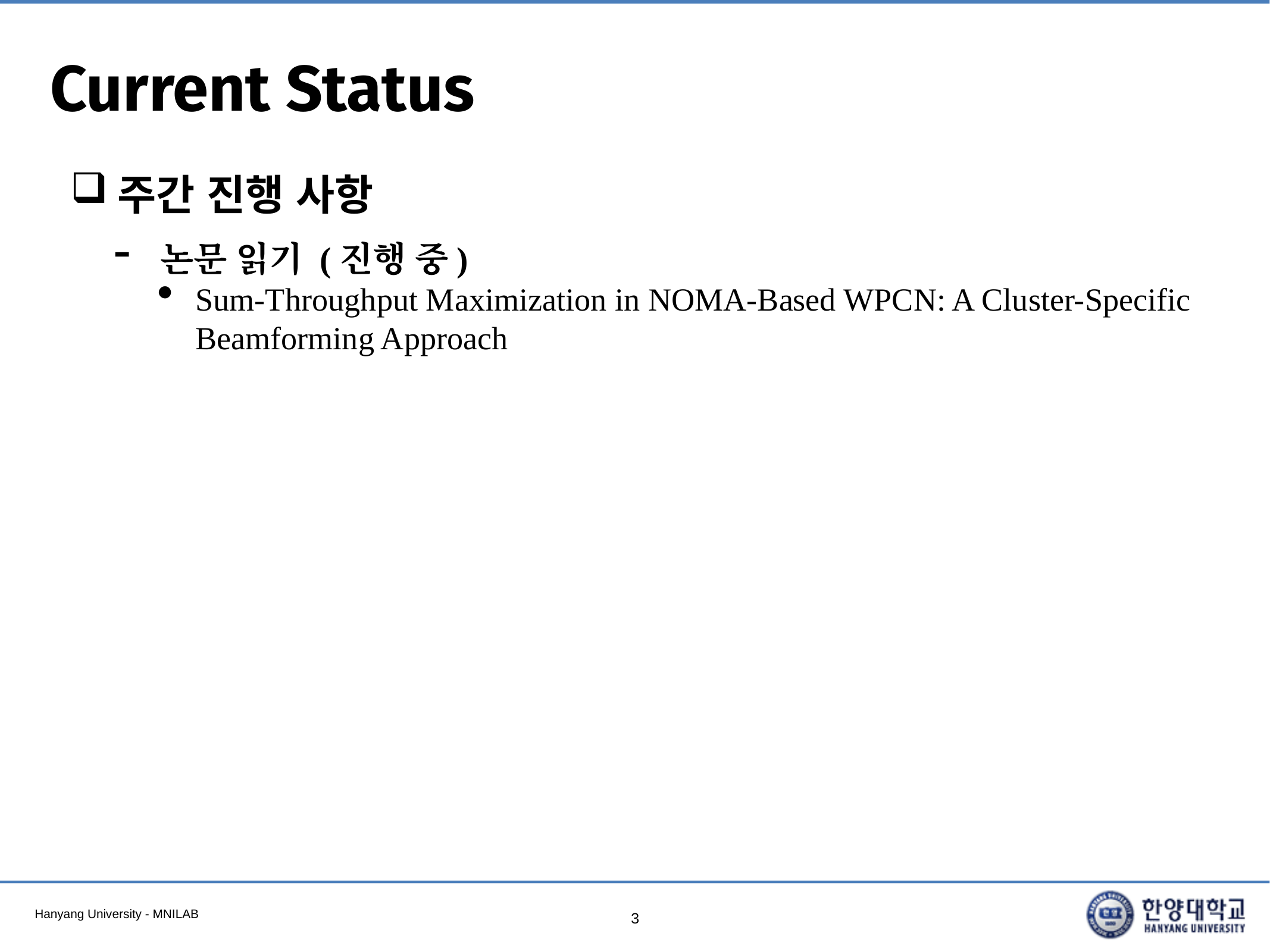

# Current Status
주간 진행 사항
논문 읽기 (진행 중)
Sum-Throughput Maximization in NOMA-Based WPCN: A Cluster-Specific Beamforming Approach
3